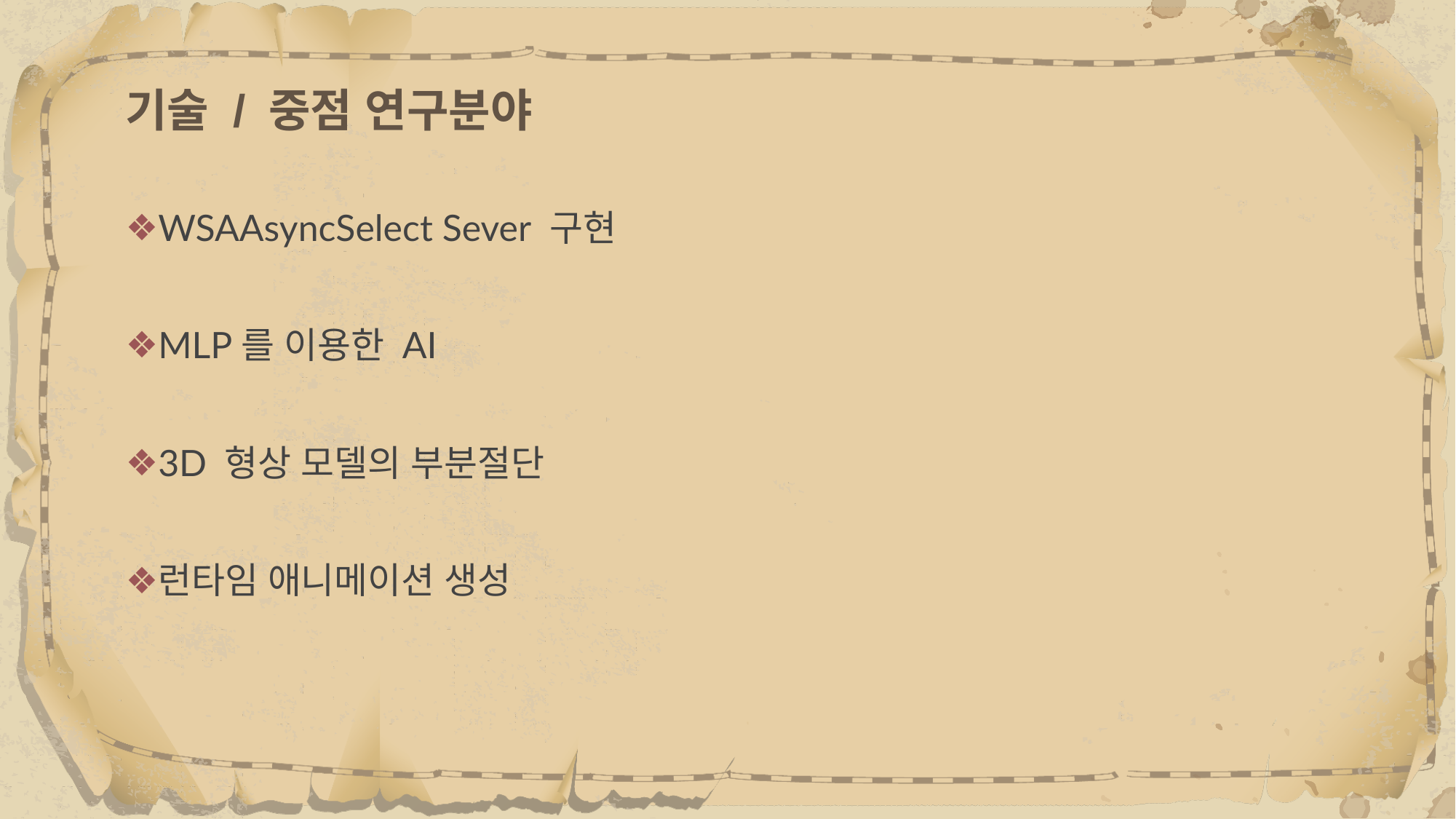

# 기술 / 중점 연구분야
WSAAsyncSelect Sever 구현

MLP를 이용한 AI

3D 형상 모델의 부분절단

런타임 애니메이션 생성